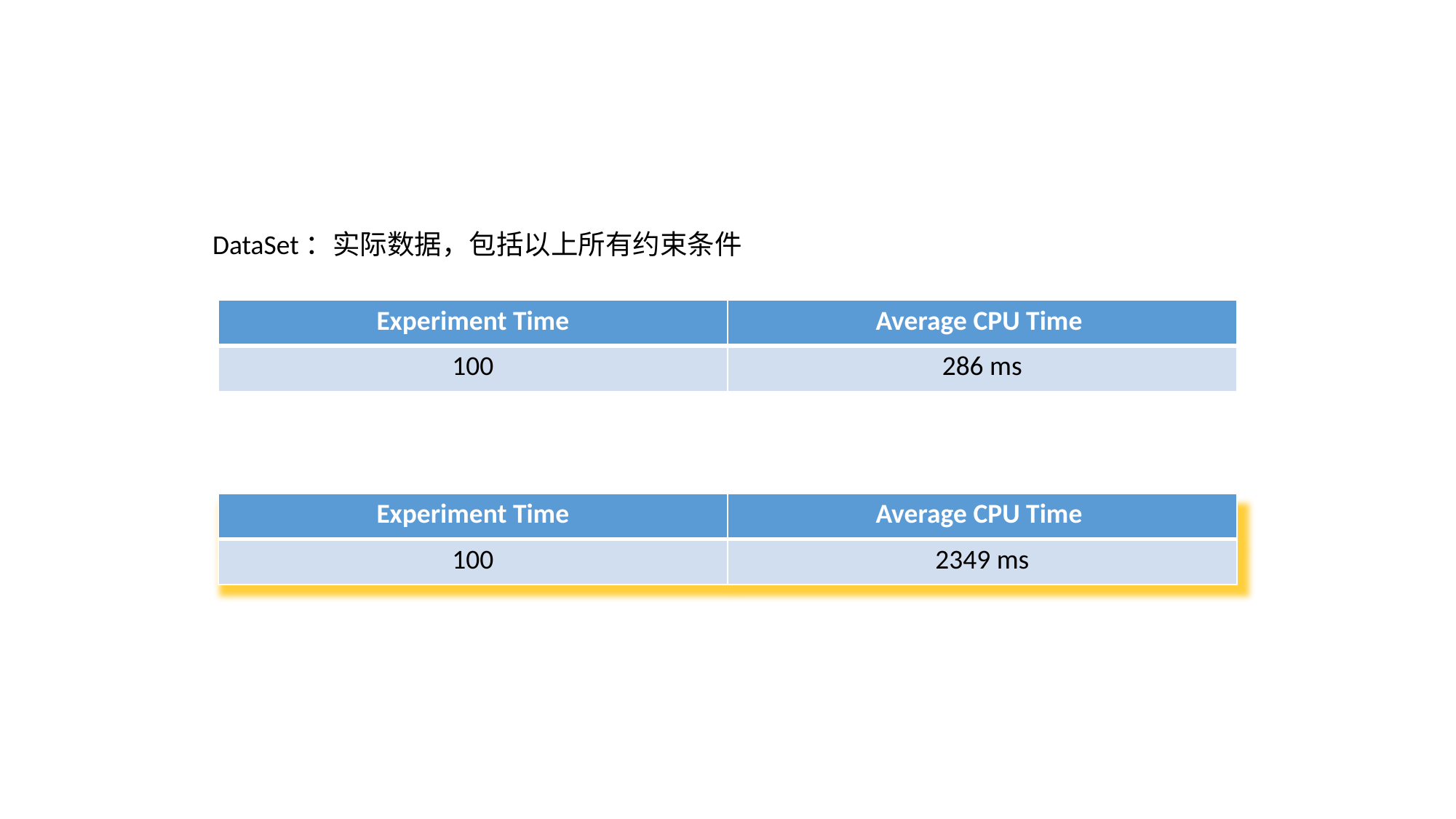

DataSet：实际数据，包括以上所有约束条件
| Experiment Time | Average CPU Time |
| --- | --- |
| 100 | 286 ms |
| Experiment Time | Average CPU Time |
| --- | --- |
| 100 | 2349 ms |